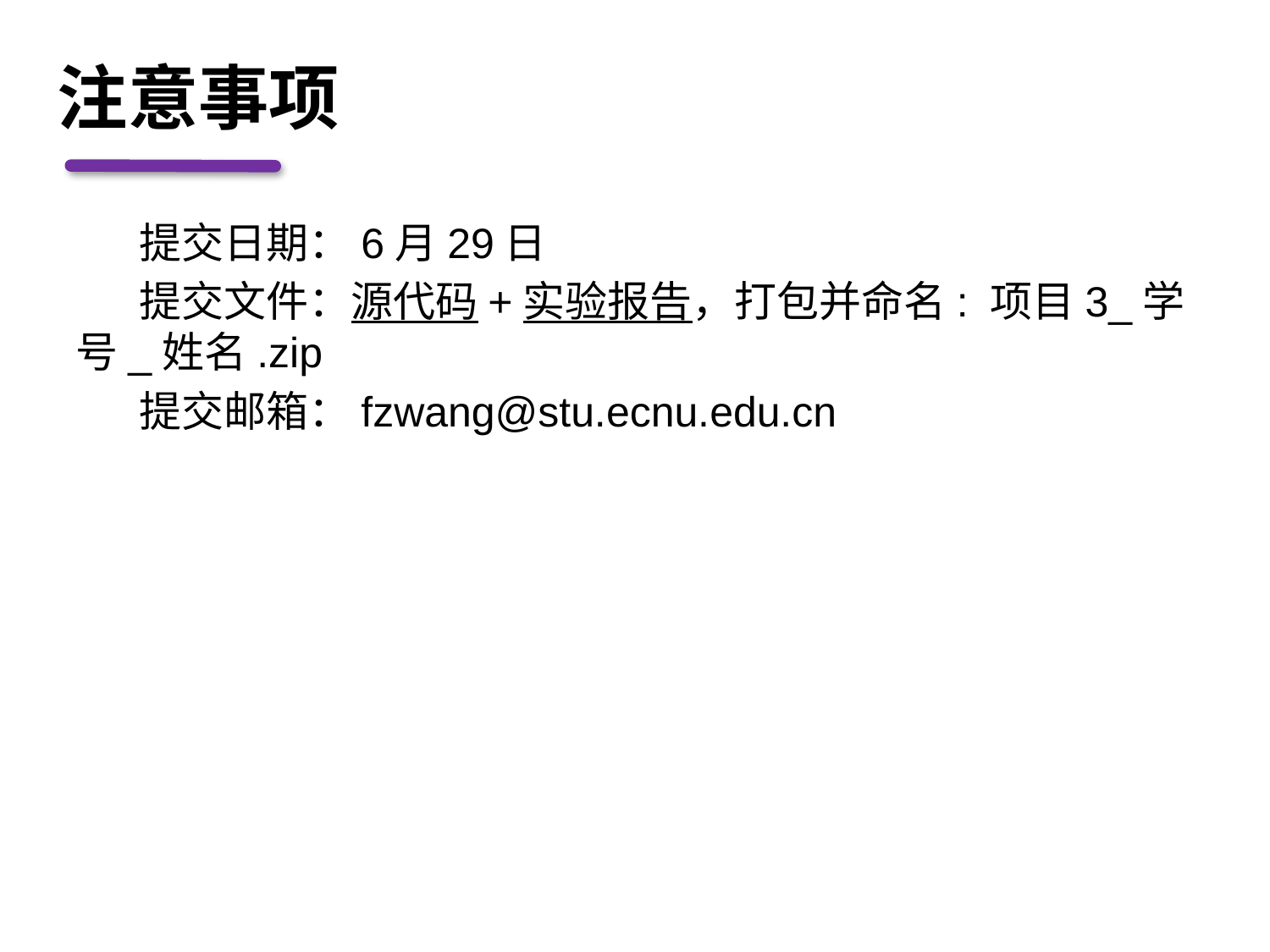

# 注意事项

提交日期：6月29日
提交文件：源代码+实验报告，打包并命名: 项目3_学号_姓名.zip
提交邮箱：fzwang@stu.ecnu.edu.cn